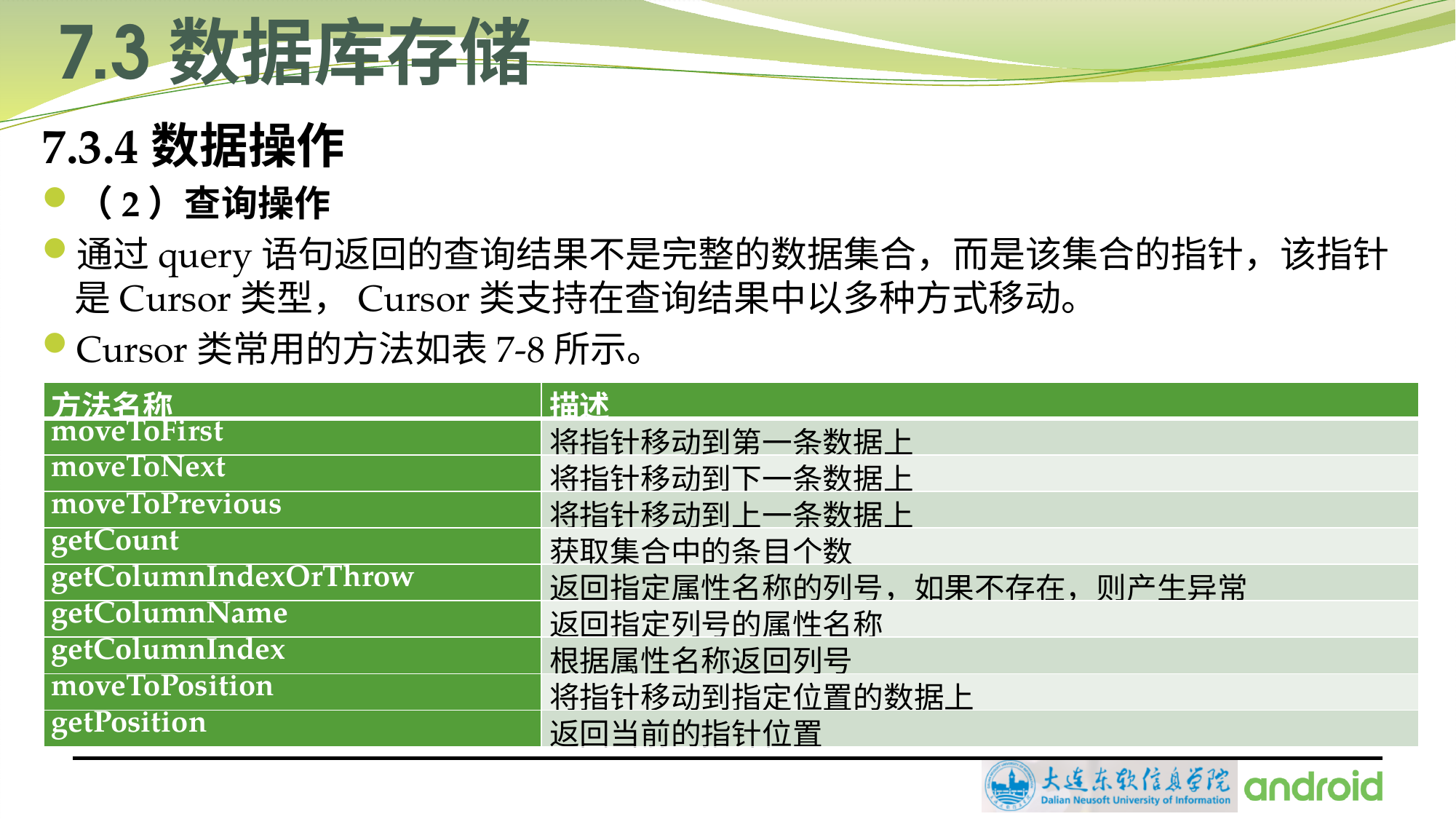

# 7.3数据库存储
7.3.4数据操作
（2）查询操作
通过query语句返回的查询结果不是完整的数据集合，而是该集合的指针，该指针是Cursor类型，Cursor类支持在查询结果中以多种方式移动。
Cursor类常用的方法如表7-8所示。

| 方法名称 | 描述 |
| --- | --- |
| moveToFirst | 将指针移动到第一条数据上 |
| moveToNext | 将指针移动到下一条数据上 |
| moveToPrevious | 将指针移动到上一条数据上 |
| getCount | 获取集合中的条目个数 |
| getColumnIndexOrThrow | 返回指定属性名称的列号，如果不存在，则产生异常 |
| getColumnName | 返回指定列号的属性名称 |
| getColumnIndex | 根据属性名称返回列号 |
| moveToPosition | 将指针移动到指定位置的数据上 |
| getPosition | 返回当前的指针位置 |